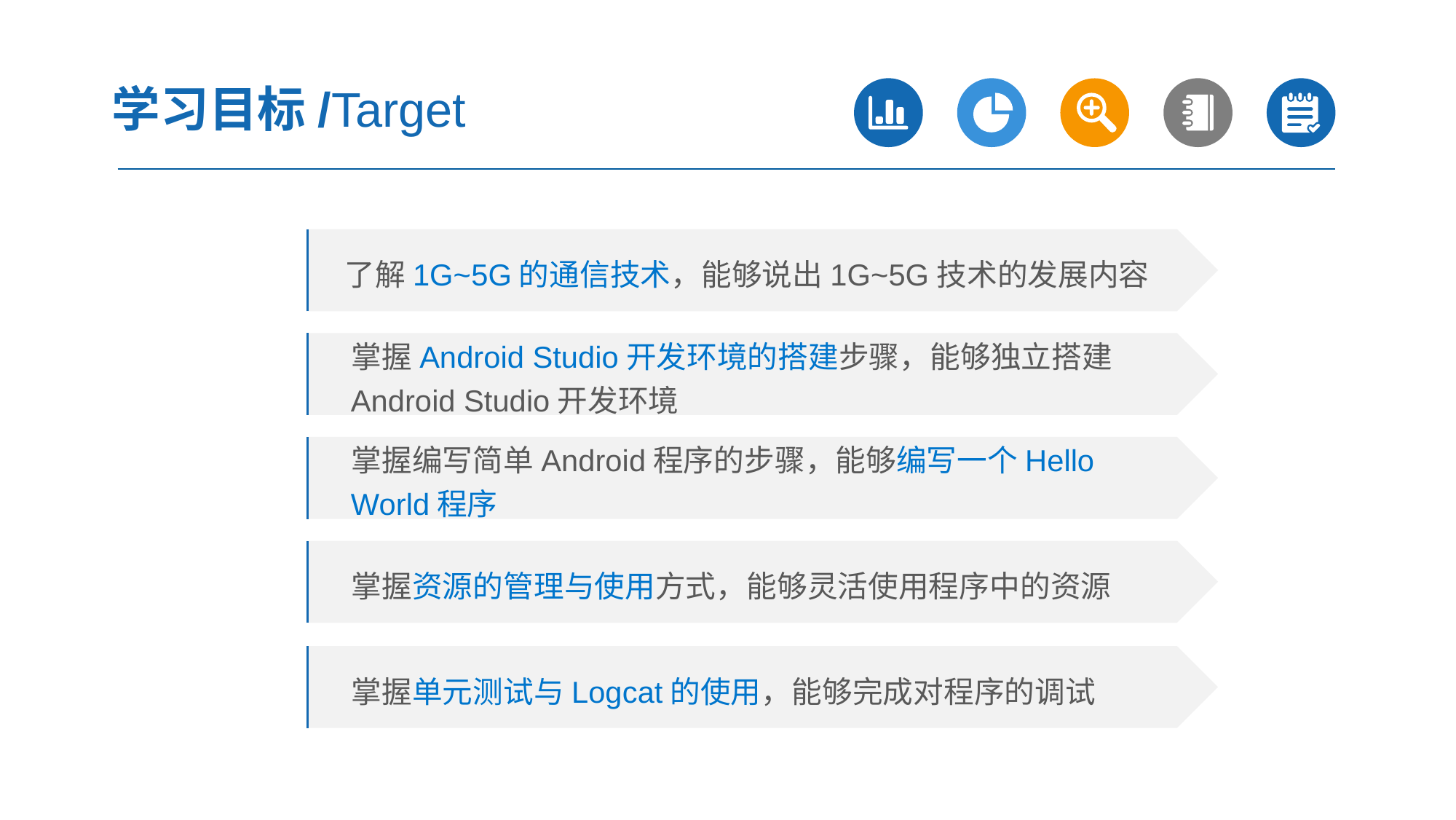

学习目标/Target
   了解1G~5G的通信技术，能够说出1G~5G技术的发展内容

    掌握Android Studio开发环境的搭建步骤，能够独立搭建
    Android Studio开发环境

    掌握编写简单Android程序的步骤，能够编写一个Hello
    World程序

    掌握资源的管理与使用方式，能够灵活使用程序中的资源

    掌握单元测试与Logcat的使用，能够完成对程序的调试